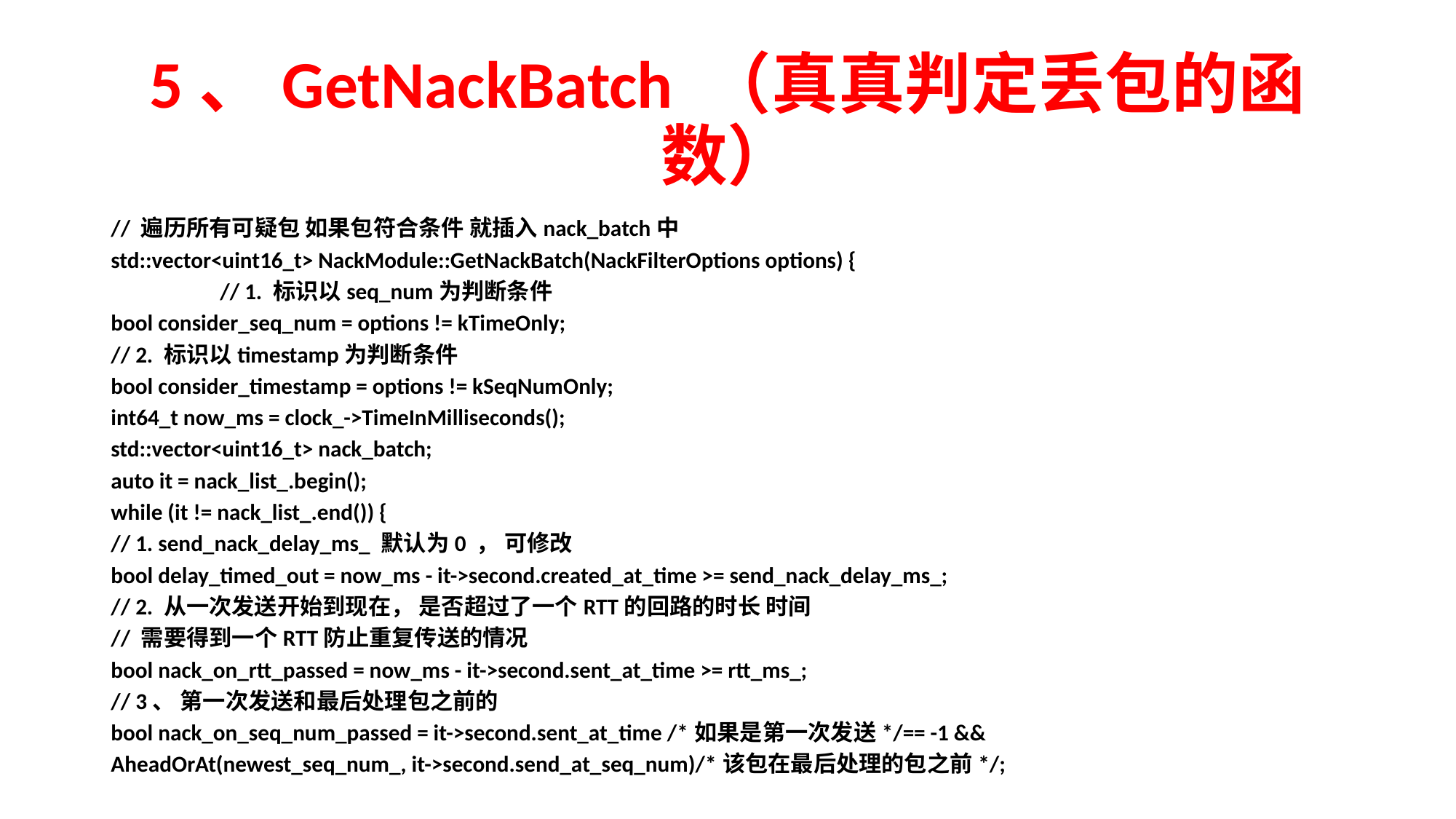

# 5、GetNackBatch （真真判定丢包的函数）
// 遍历所有可疑包 如果包符合条件 就插入nack_batch中
std::vector<uint16_t> NackModule::GetNackBatch(NackFilterOptions options) {
	// 1. 标识以seq_num为判断条件
bool consider_seq_num = options != kTimeOnly;
// 2. 标识以timestamp为判断条件
bool consider_timestamp = options != kSeqNumOnly;
int64_t now_ms = clock_->TimeInMilliseconds();
std::vector<uint16_t> nack_batch;
auto it = nack_list_.begin();
while (it != nack_list_.end()) {
// 1. send_nack_delay_ms_ 默认为0 ， 可修改
bool delay_timed_out = now_ms - it->second.created_at_time >= send_nack_delay_ms_;
// 2. 从一次发送开始到现在， 是否超过了一个RTT的回路的时长 时间
// 需要得到一个RTT防止重复传送的情况
bool nack_on_rtt_passed = now_ms - it->second.sent_at_time >= rtt_ms_;
// 3、 第一次发送和最后处理包之前的
bool nack_on_seq_num_passed = it->second.sent_at_time /*如果是第一次发送*/== -1 &&
AheadOrAt(newest_seq_num_, it->second.send_at_seq_num)/*该包在最后处理的包之前*/;